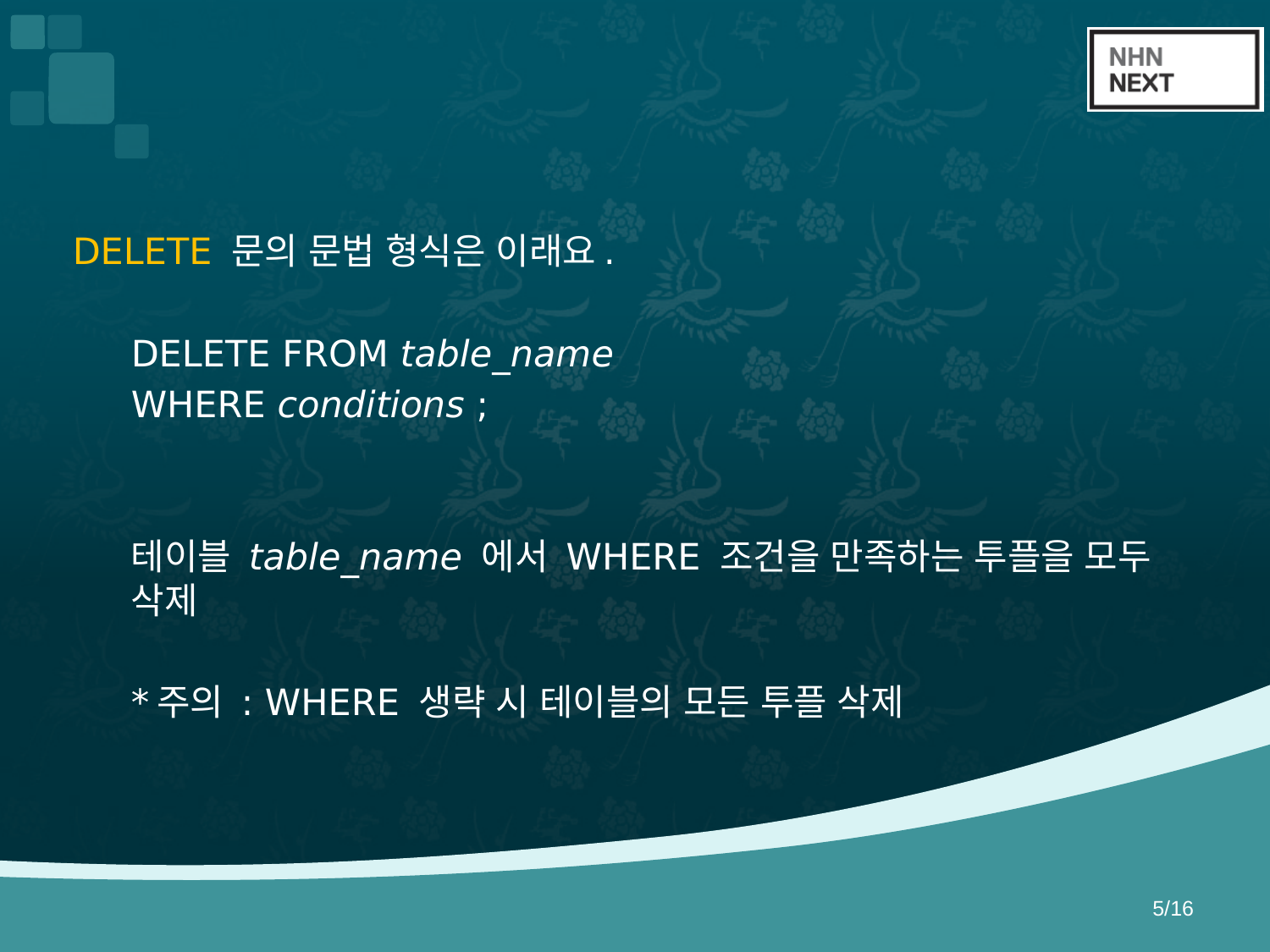

#
DELETE 문의 문법 형식은 이래요.

DELETE FROM table_name
WHERE conditions ;

테이블 table_name 에서 WHERE 조건을 만족하는 투플을 모두 삭제

*주의 : WHERE 생략 시 테이블의 모든 투플 삭제

5/16